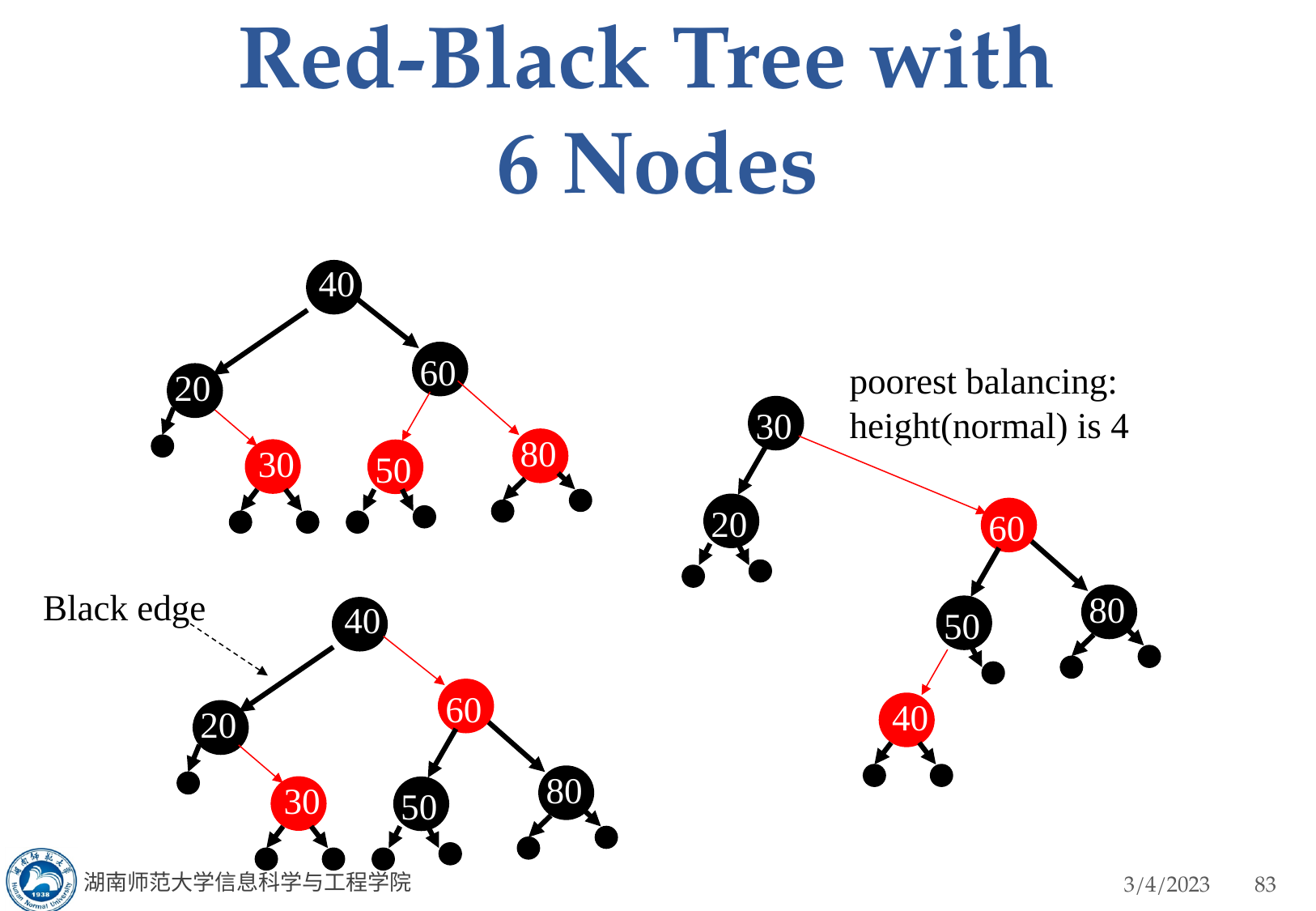

# Red-Black Tree with 6 Nodes
40

60

poorest balancing: height(normal) is 4
20

30

80

30

50

20

60

Black edge
80

40
50

60

40

20

80

30

50

湖南师范大学信息科学与工程学院
3/4/2023
83